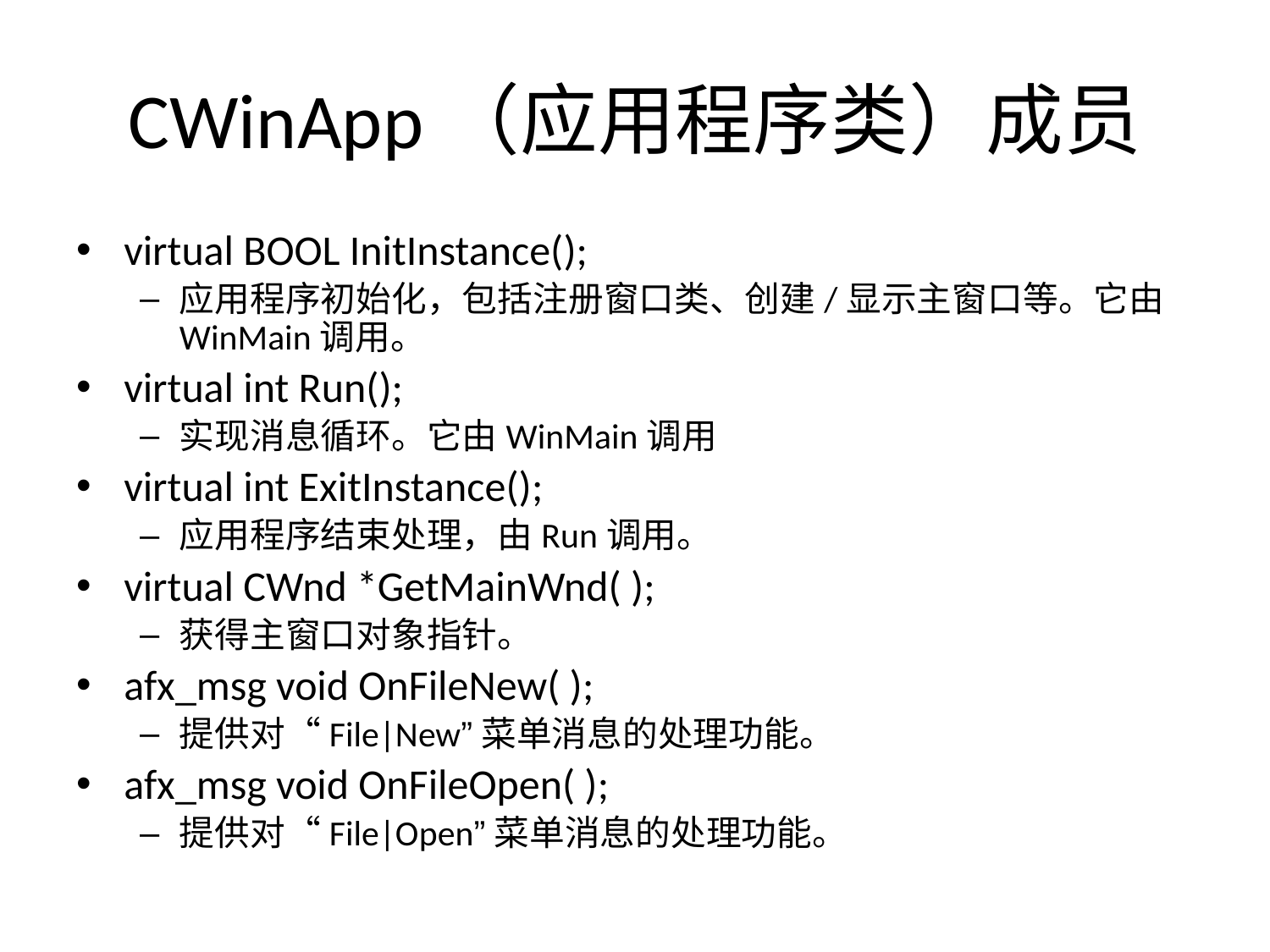

# CWinApp（应用程序类）成员
virtual BOOL InitInstance();
应用程序初始化，包括注册窗口类、创建/显示主窗口等。它由WinMain调用。
virtual int Run();
实现消息循环。它由WinMain调用
virtual int ExitInstance();
应用程序结束处理，由Run调用。
virtual CWnd *GetMainWnd( );
获得主窗口对象指针。
afx_msg void OnFileNew( );
提供对“File|New”菜单消息的处理功能。
afx_msg void OnFileOpen( );
提供对“File|Open”菜单消息的处理功能。